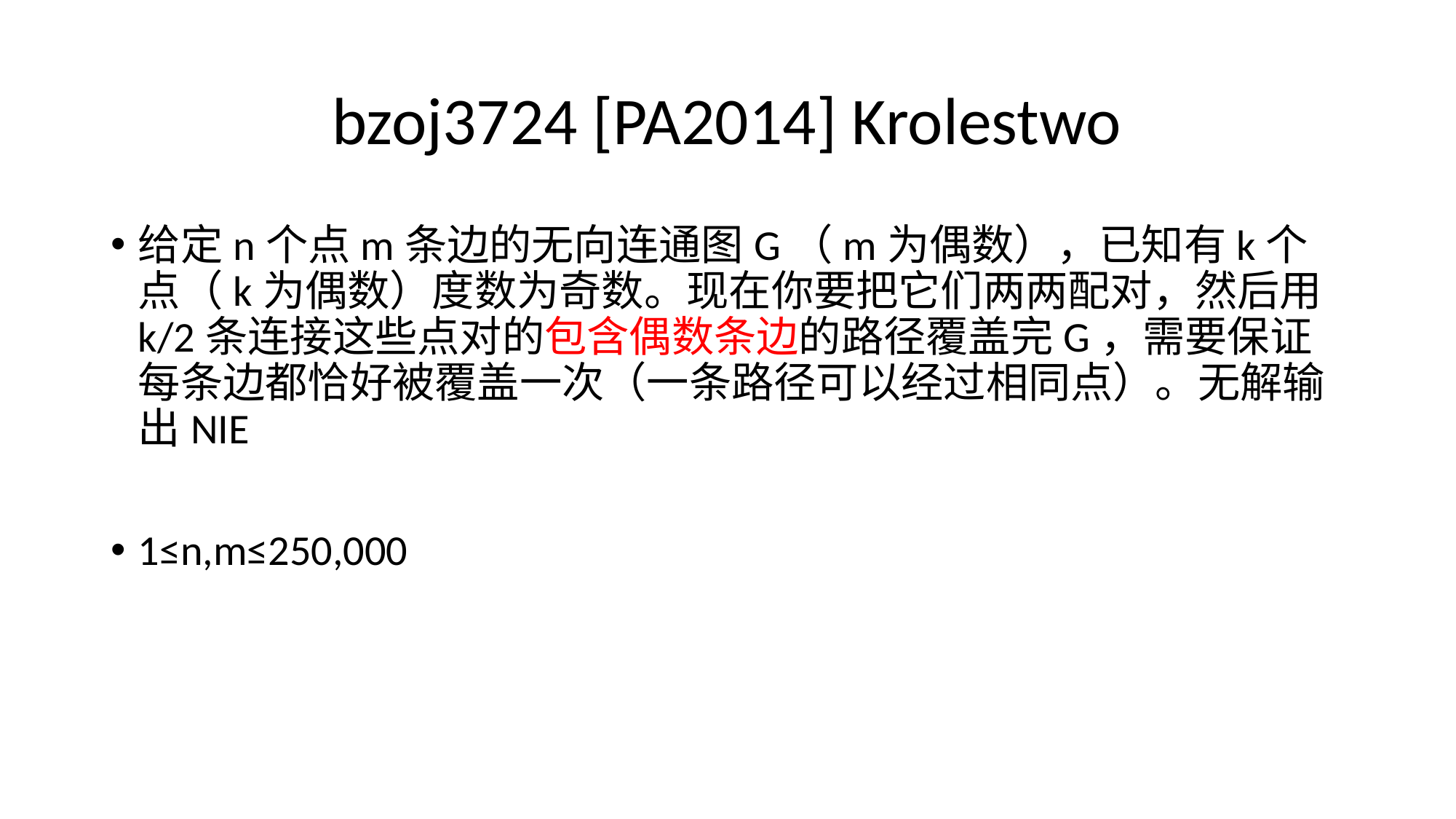

# bzoj3724 [PA2014] Krolestwo
给定n个点m条边的无向连通图G（m为偶数），已知有k个点（k为偶数）度数为奇数。现在你要把它们两两配对，然后用k/2条连接这些点对的包含偶数条边的路径覆盖完G，需要保证每条边都恰好被覆盖一次（一条路径可以经过相同点）。无解输出NIE

1≤n,m≤250,000